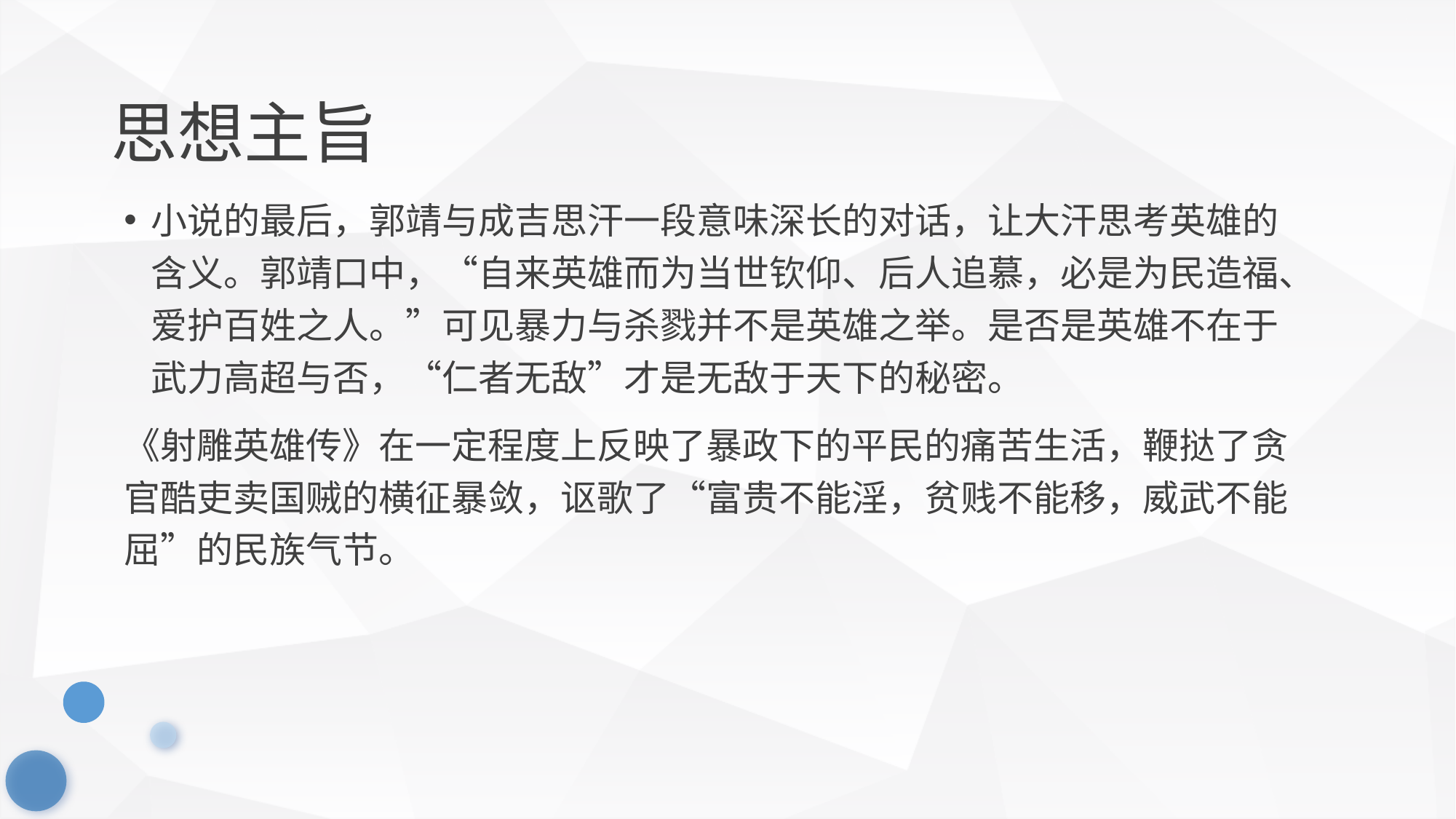

# 思想主旨
小说的最后，郭靖与成吉思汗一段意味深长的对话，让大汗思考英雄的含义。郭靖口中，“自来英雄而为当世钦仰、后人追慕，必是为民造福、爱护百姓之人。”可见暴力与杀戮并不是英雄之举。是否是英雄不在于武力高超与否，“仁者无敌”才是无敌于天下的秘密。
《射雕英雄传》在一定程度上反映了暴政下的平民的痛苦生活，鞭挞了贪官酷吏卖国贼的横征暴敛，讴歌了“富贵不能淫，贫贱不能移，威武不能屈”的民族气节。